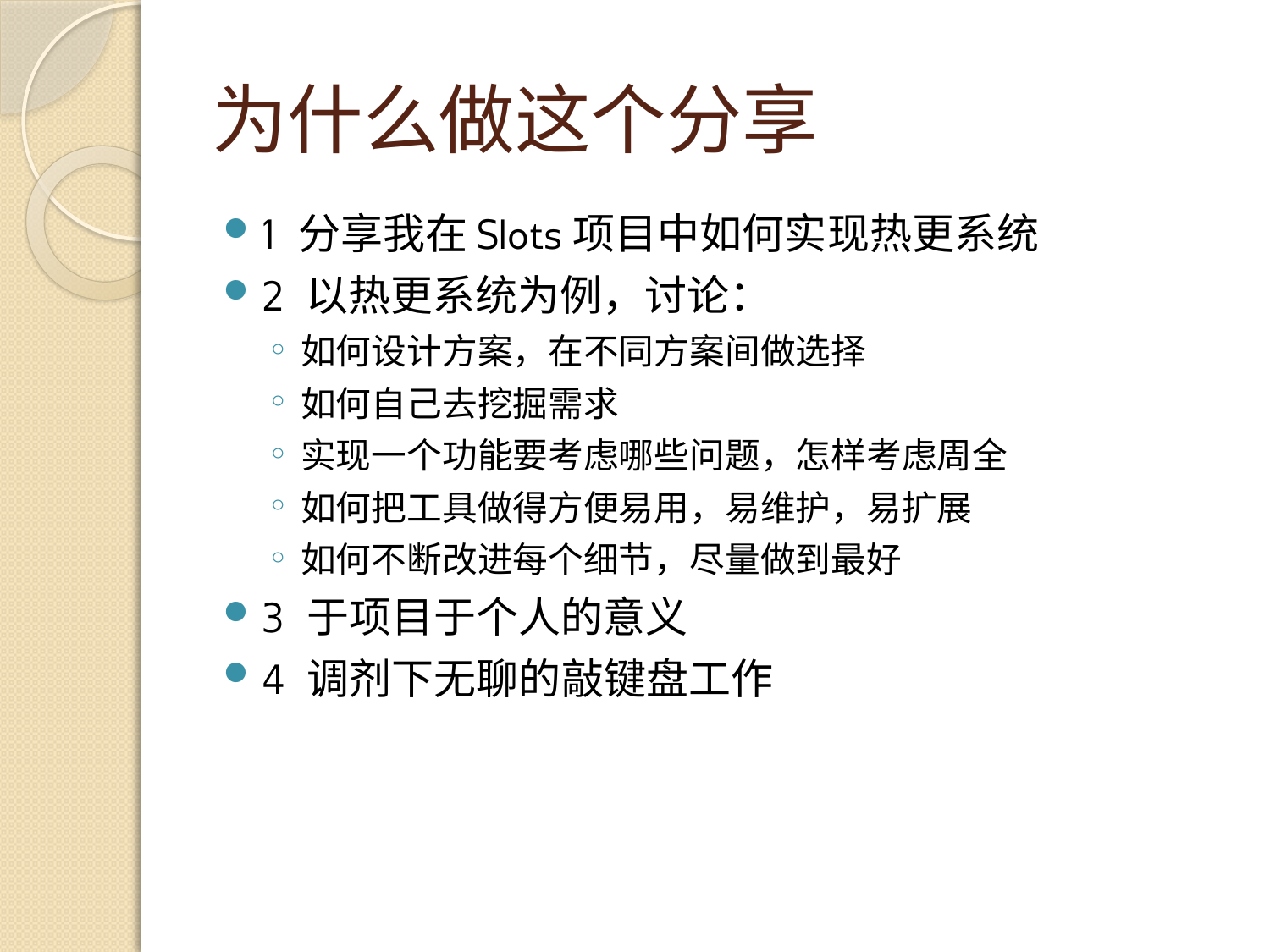

# 为什么做这个分享
1 分享我在Slots项目中如何实现热更系统
2 以热更系统为例，讨论：
如何设计方案，在不同方案间做选择
如何自己去挖掘需求
实现一个功能要考虑哪些问题，怎样考虑周全
如何把工具做得方便易用，易维护，易扩展
如何不断改进每个细节，尽量做到最好
3 于项目于个人的意义
4 调剂下无聊的敲键盘工作